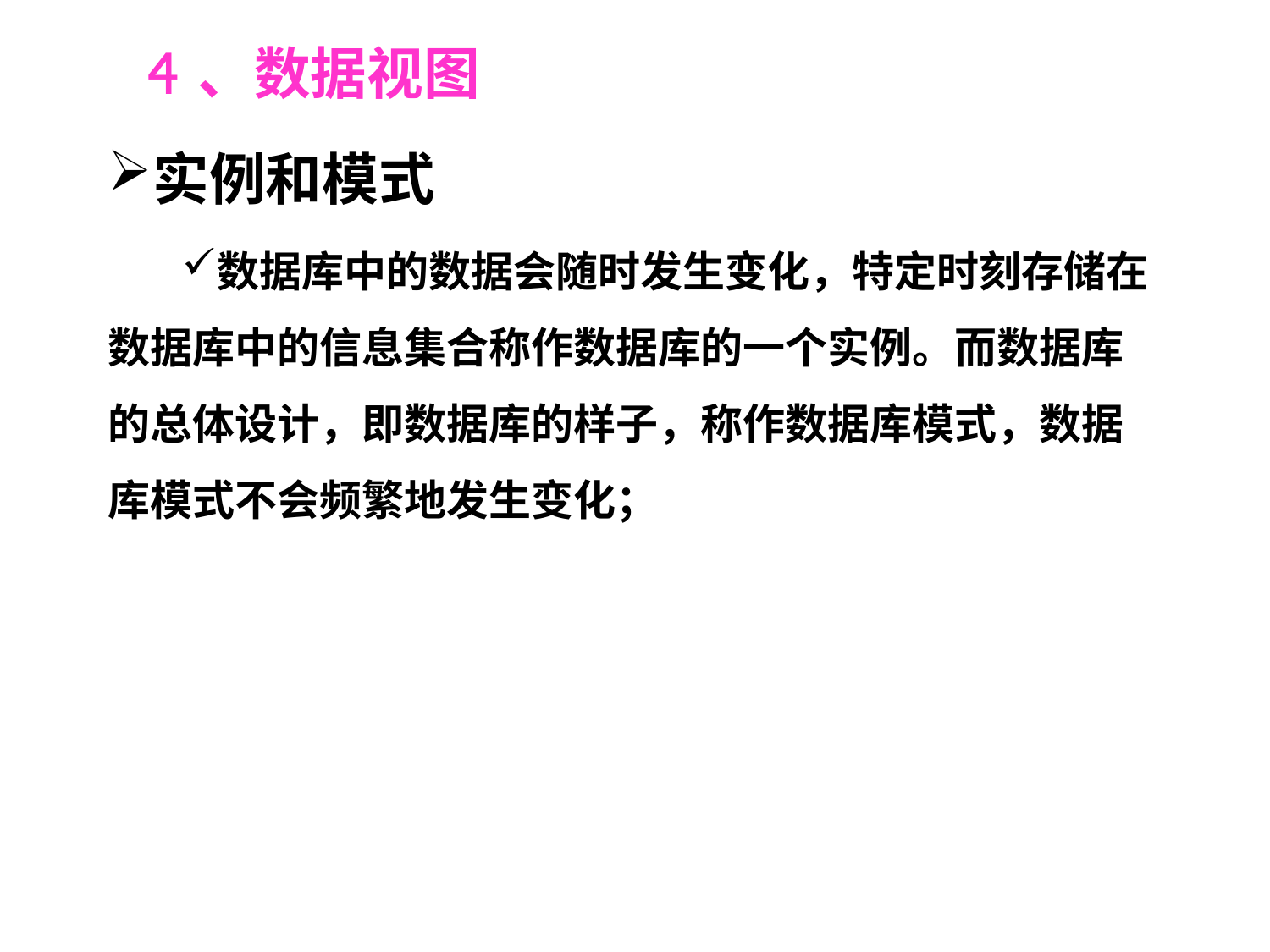

4、数据视图
实例和模式
数据库中的数据会随时发生变化，特定时刻存储在数据库中的信息集合称作数据库的一个实例。而数据库的总体设计，即数据库的样子，称作数据库模式，数据库模式不会频繁地发生变化；